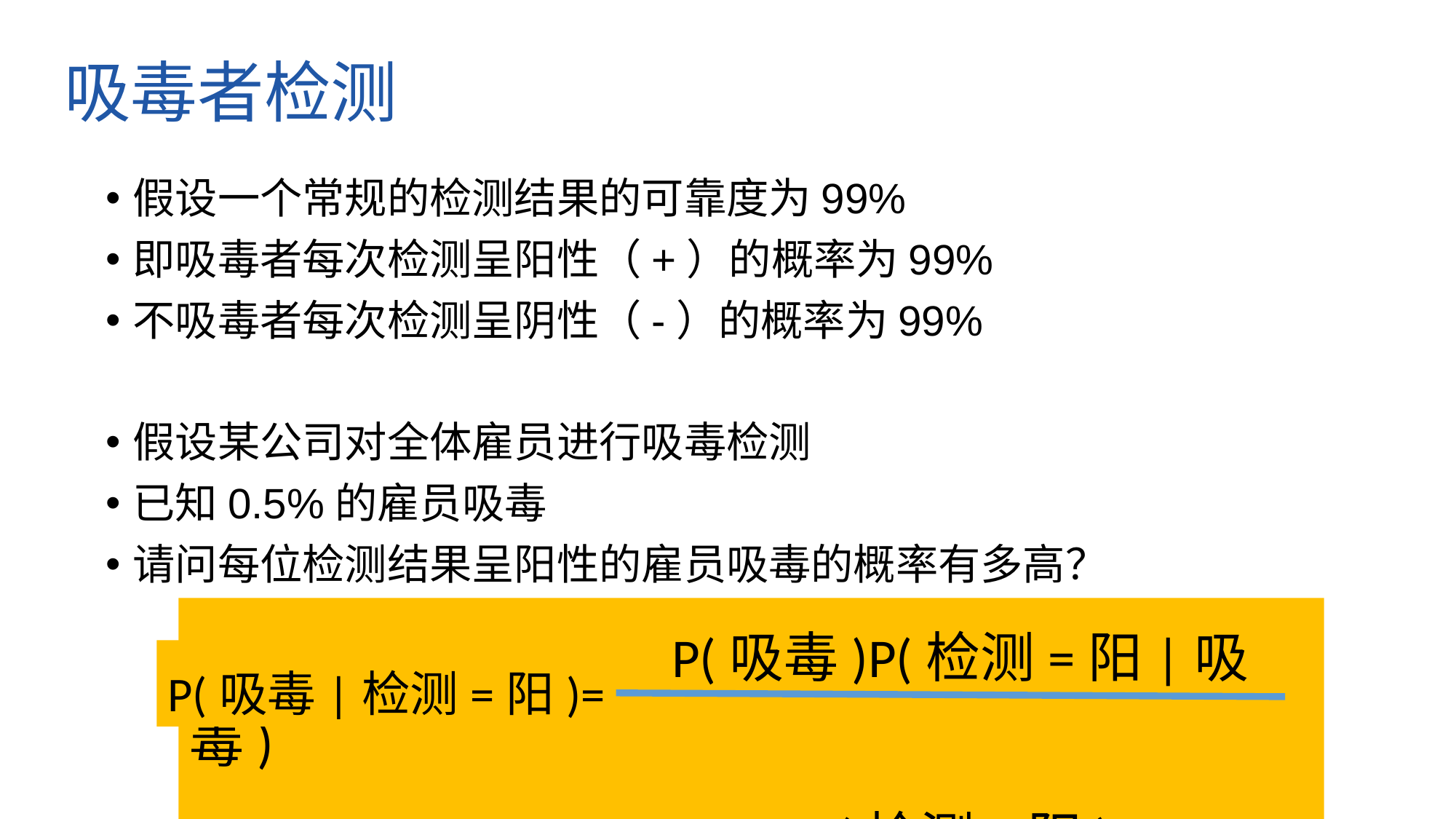

吸毒者检测
假设一个常规的检测结果的可靠度为99%
即吸毒者每次检测呈阳性（+）的概率为99%
不吸毒者每次检测呈阴性（-）的概率为99%

假设某公司对全体雇员进行吸毒检测
已知0.5%的雇员吸毒
请问每位检测结果呈阳性的雇员吸毒的概率有多高？
                                       P(吸毒)P(检测=阳|吸毒)
                                                  P(检测=阳)
P(吸毒|检测=阳)=